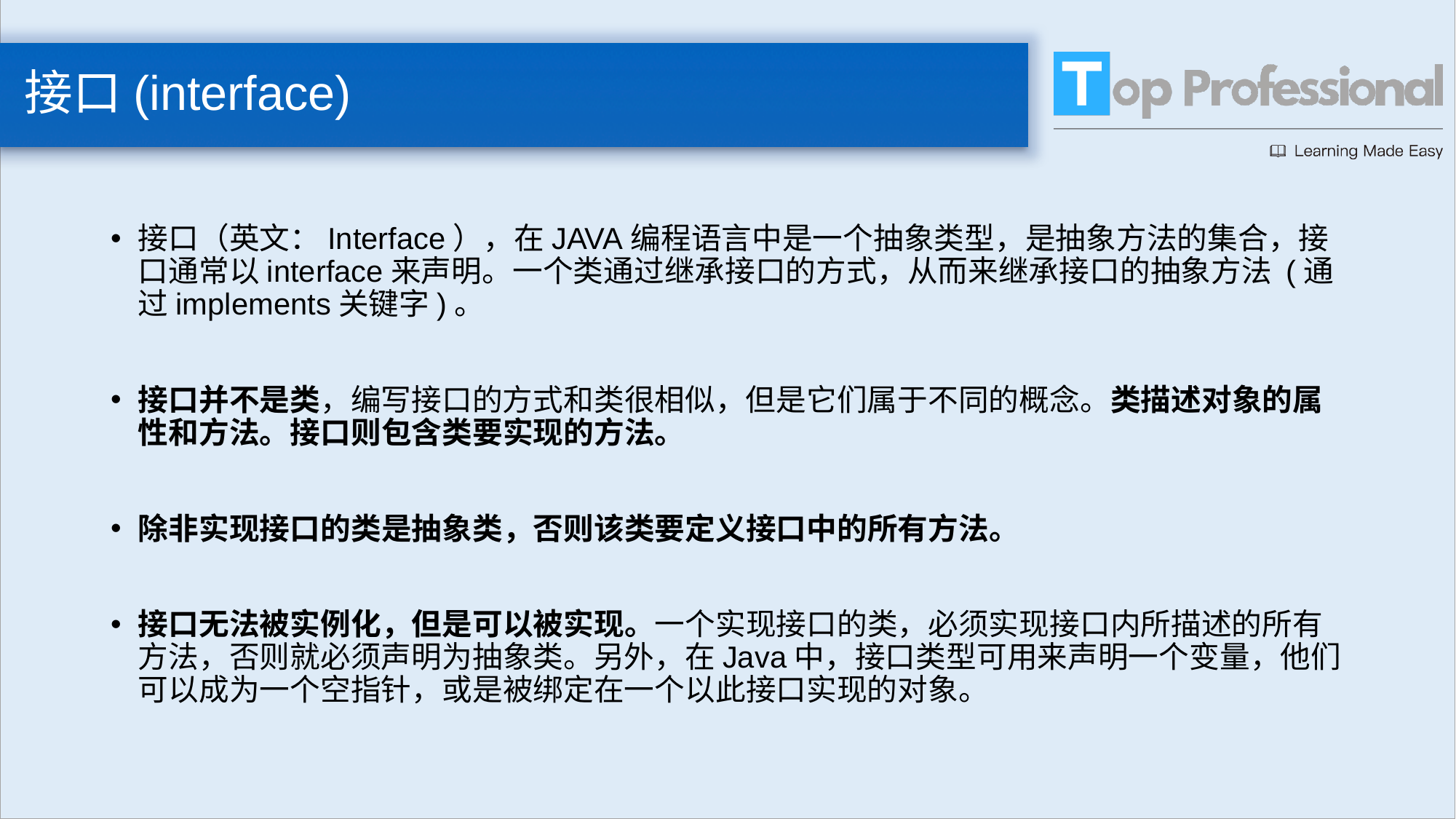

# 接口(interface)
接口（英文：Interface），在JAVA编程语言中是一个抽象类型，是抽象方法的集合，接口通常以interface来声明。一个类通过继承接口的方式，从而来继承接口的抽象方法 (通过implements关键字)。

接口并不是类，编写接口的方式和类很相似，但是它们属于不同的概念。类描述对象的属性和方法。接口则包含类要实现的方法。

除非实现接口的类是抽象类，否则该类要定义接口中的所有方法。

接口无法被实例化，但是可以被实现。一个实现接口的类，必须实现接口内所描述的所有方法，否则就必须声明为抽象类。另外，在Java中，接口类型可用来声明一个变量，他们可以成为一个空指针，或是被绑定在一个以此接口实现的对象。